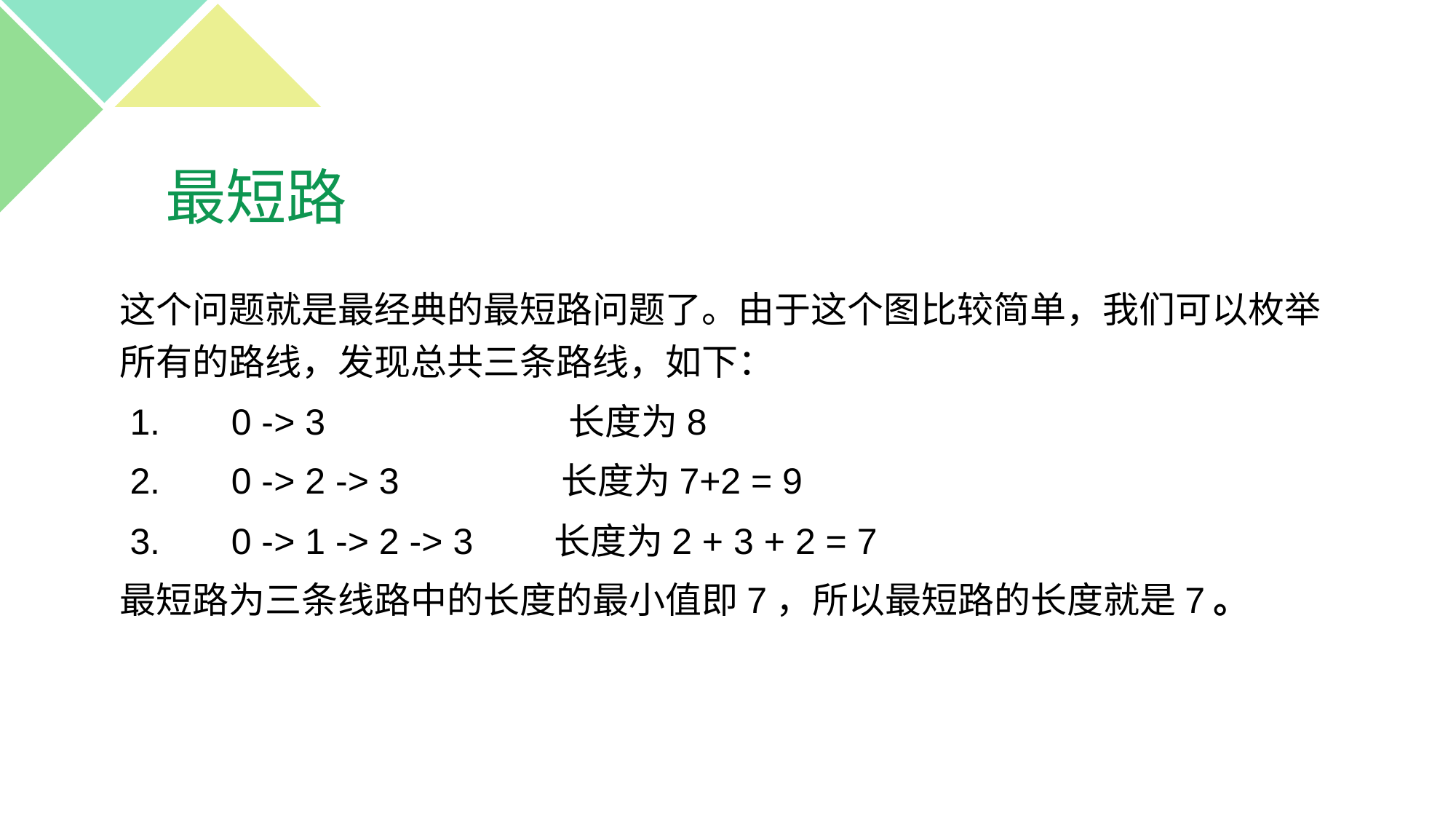

# 最短路
这个问题就是最经典的最短路问题了。由于这个图比较简单，我们可以枚举所有的路线，发现总共三条路线，如下：
 1.       0 -> 3                       长度为8
 2.       0 -> 2 -> 3               长度为7+2 = 9
 3.       0 -> 1 -> 2 -> 3       长度为2 + 3 + 2 = 7
最短路为三条线路中的长度的最小值即7，所以最短路的长度就是7。